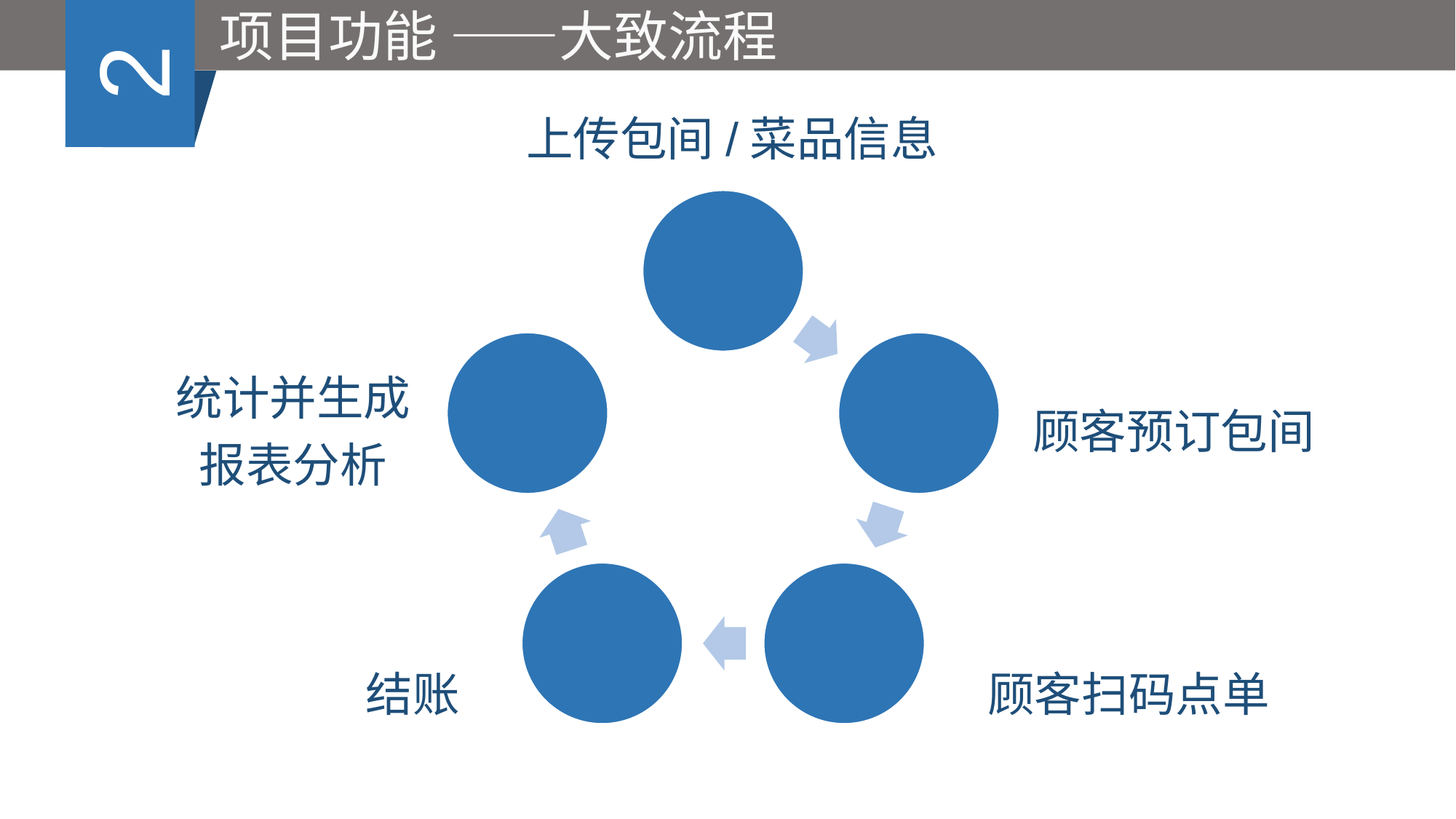

项目功能 ——大致流程
2

上传包间/菜品信息

统计并生成
报表分析

顾客预订包间

顾客扫码点单

结账